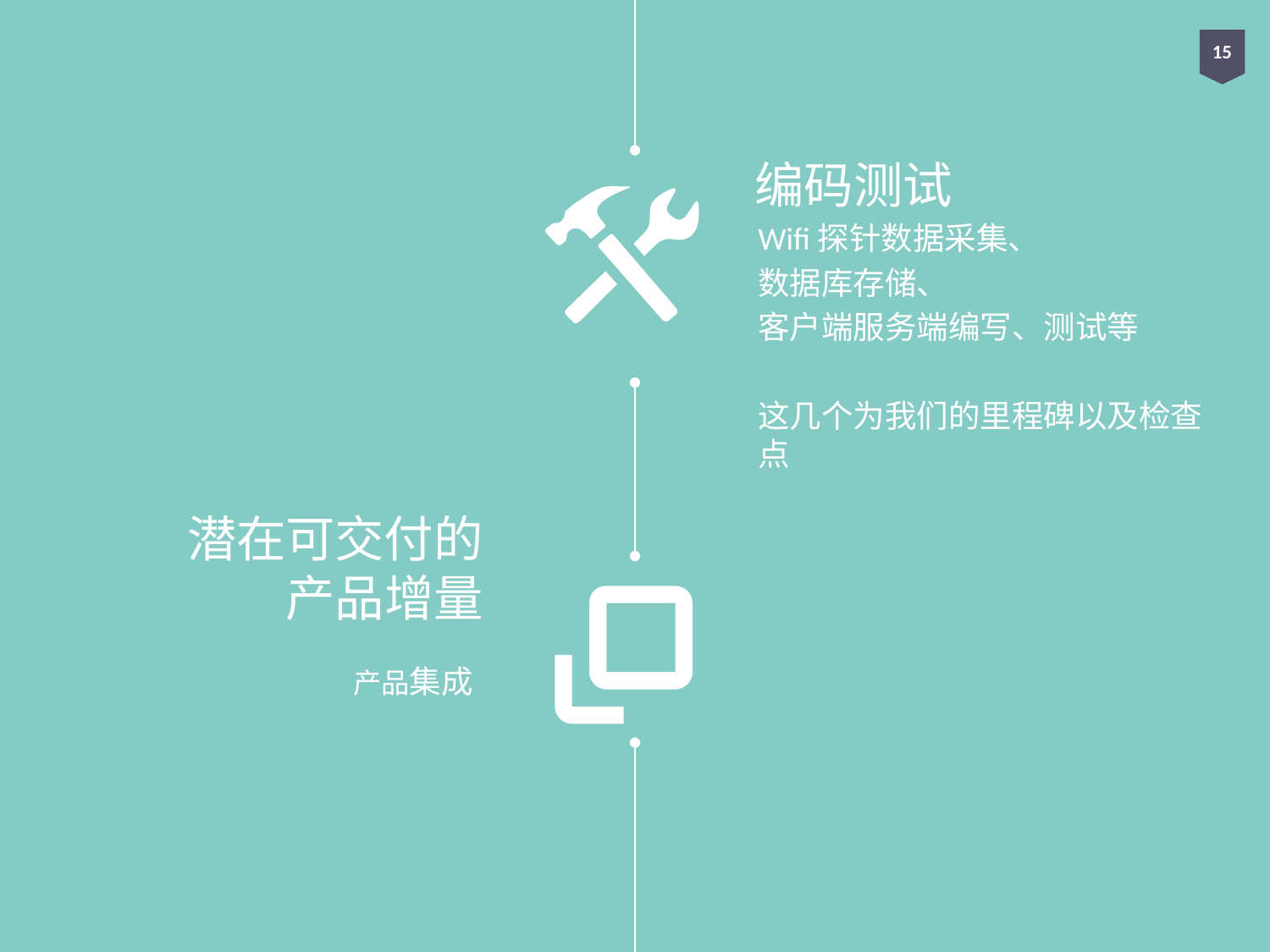

15
编码测试

Wifi探针数据采集、
数据库存储、
客户端服务端编写、测试等

这几个为我们的里程碑以及检查点

潜在可交付的
产品增量

产品集成